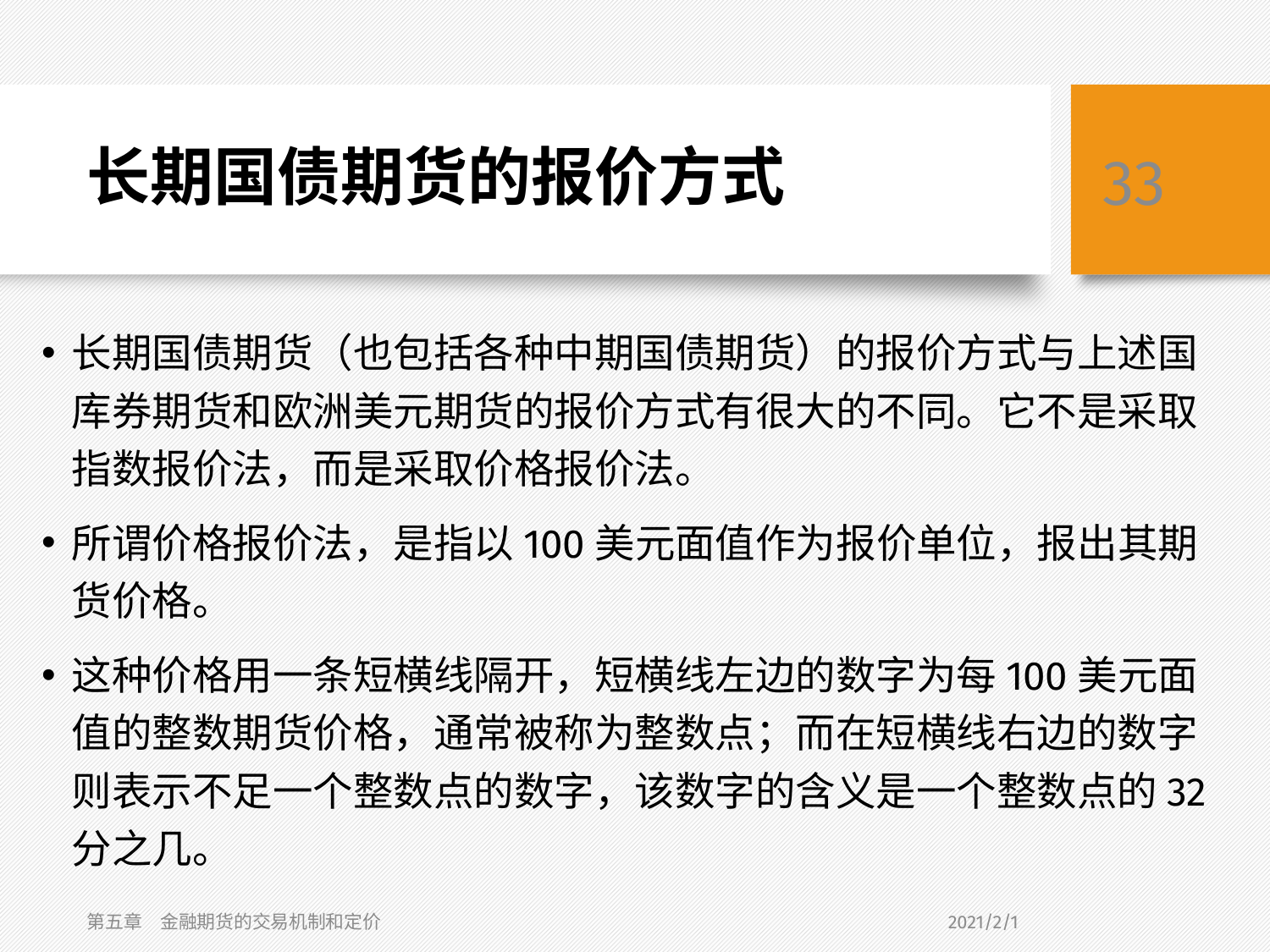

# 长期国债期货的报价方式
33
长期国债期货（也包括各种中期国债期货）的报价方式与上述国库券期货和欧洲美元期货的报价方式有很大的不同。它不是采取指数报价法，而是采取价格报价法。
所谓价格报价法，是指以100美元面值作为报价单位，报出其期货价格。
这种价格用一条短横线隔开，短横线左边的数字为每100美元面值的整数期货价格，通常被称为整数点；而在短横线右边的数字则表示不足一个整数点的数字，该数字的含义是一个整数点的32分之几。
2021/2/1
第五章　金融期货的交易机制和定价